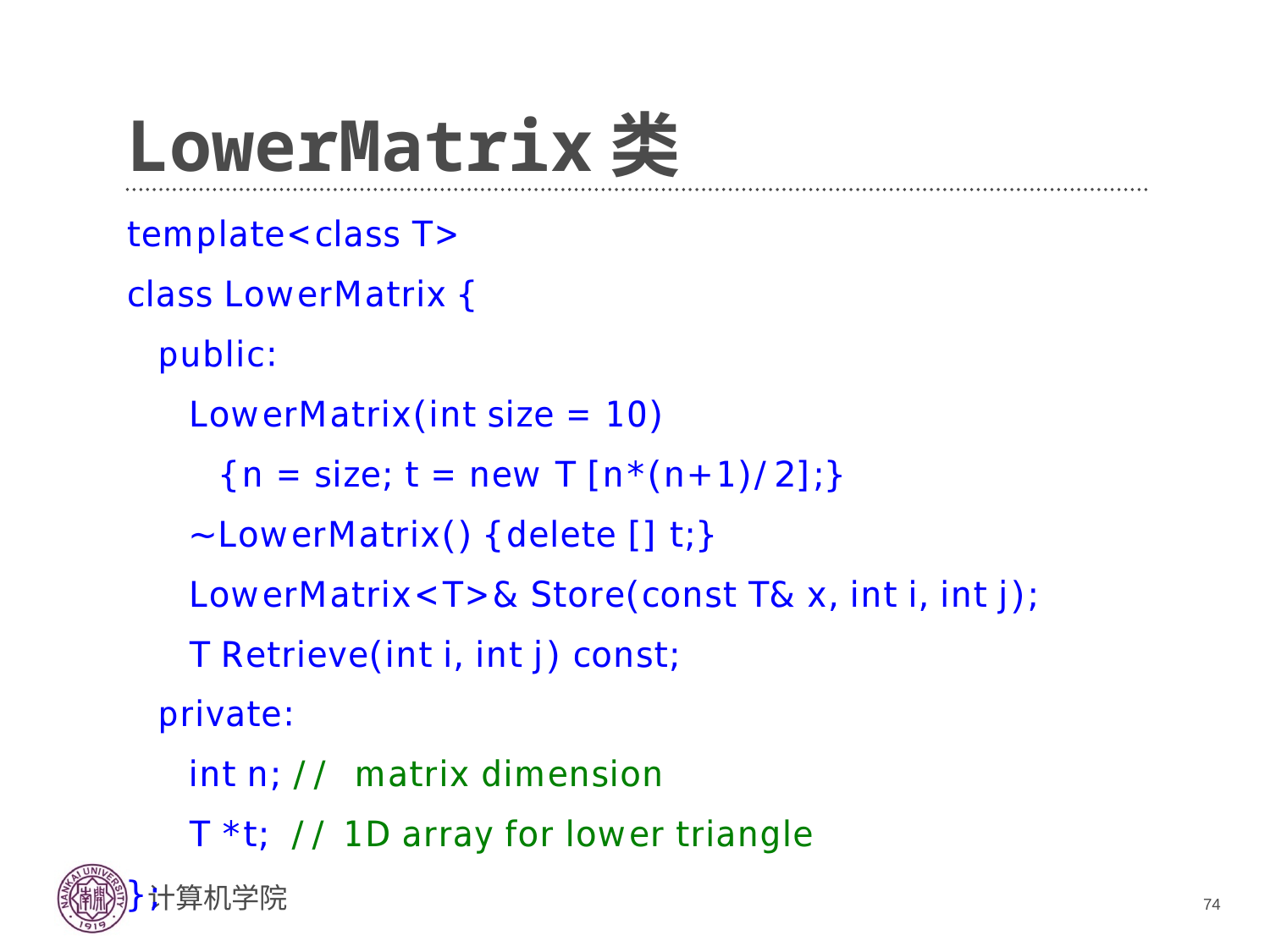

# LowerMatrix类
template<class T>
class LowerMatrix {
   public:
      LowerMatrix(int size = 10)
         {n = size; t = new T [n*(n+1)/2];}
      ~LowerMatrix() {delete [] t;}
      LowerMatrix<T>& Store(const T& x, int i, int j);
      T Retrieve(int i, int j) const;
   private:
      int n; //  matrix dimension
      T *t;  // 1D array for lower triangle
};
74